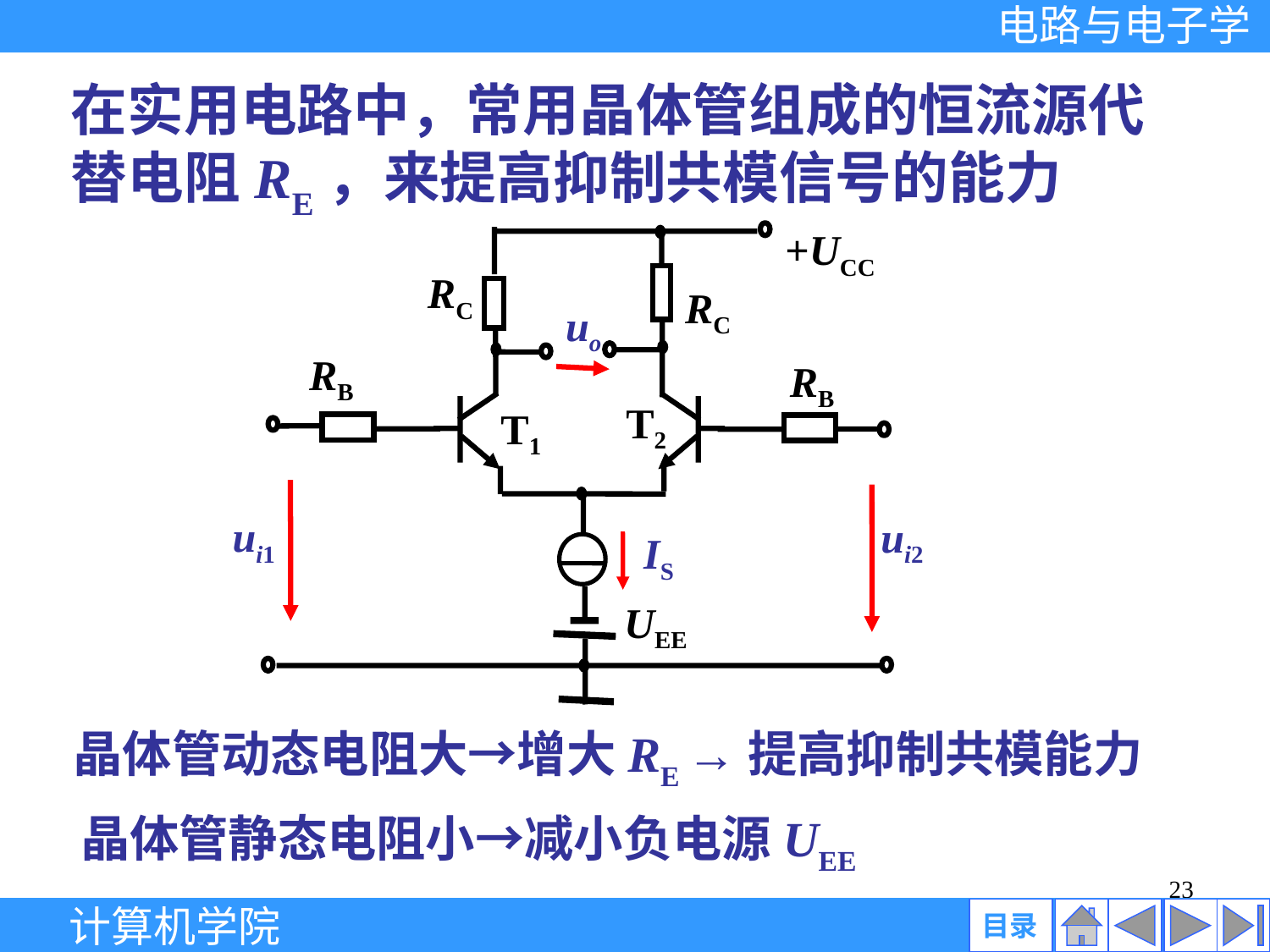

在实用电路中，常用晶体管组成的恒流源代替电阻RE，来提高抑制共模信号的能力
+UCC

RC
RC

uo

RB

RB

T2
T1

ui1
ui2
IS

UEE

晶体管动态电阻大→增大RE →提高抑制共模能力
晶体管静态电阻小→减小负电源UEE